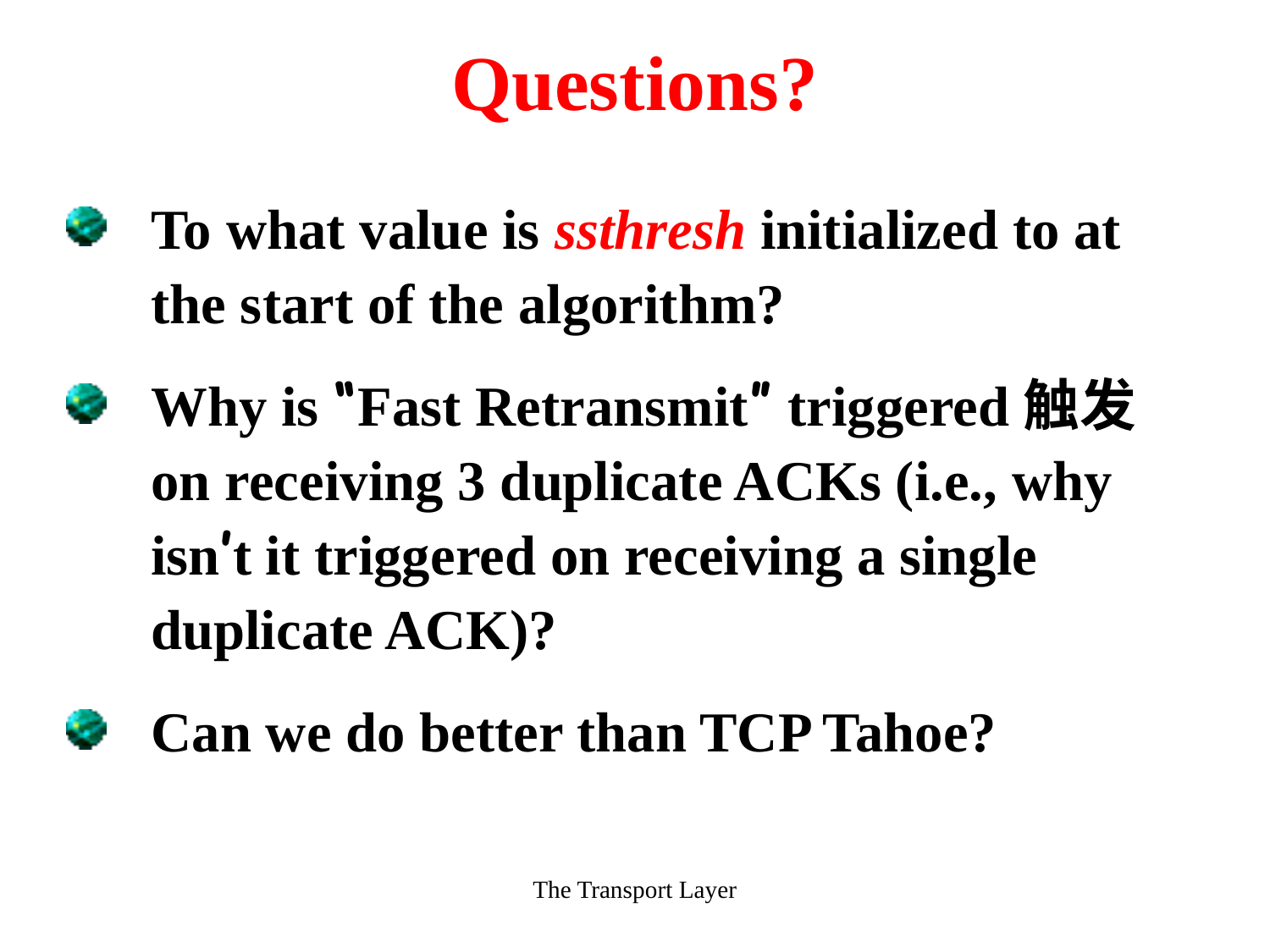

The Transport Layer
53
# Questions?
To what value is ssthresh initialized to at the start of the algorithm?
Why is “Fast Retransmit” triggered触发 on receiving 3 duplicate ACKs (i.e., why isn’t it triggered on receiving a single duplicate ACK)?
Can we do better than TCP Tahoe?